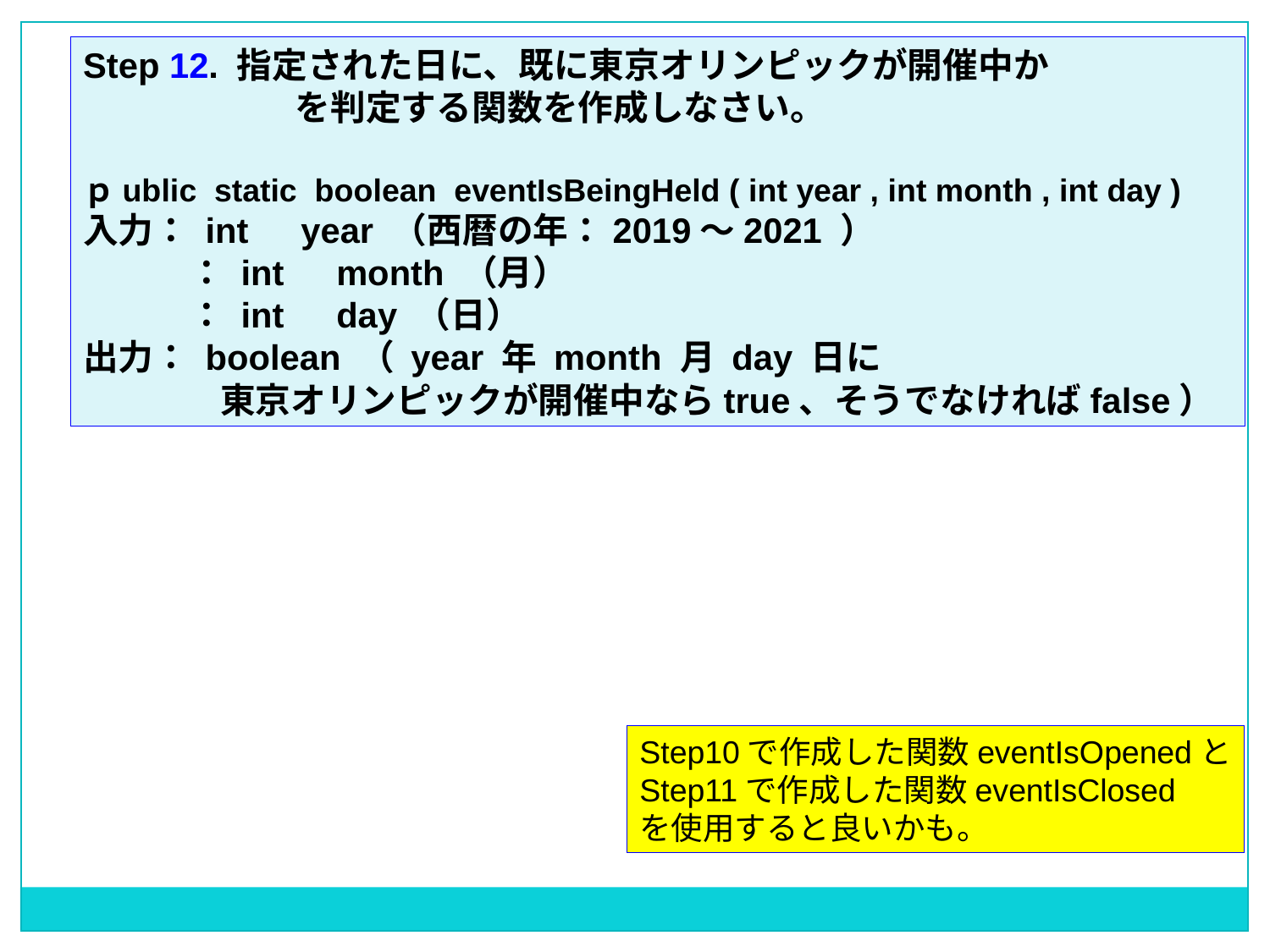

Step 12. 指定された日に、既に東京オリンピックが開催中か
　　　　　　を判定する関数を作成しなさい。

ｐublic  static  boolean  eventIsBeingHeld ( int year , int month , int day )
入力： int　year （西暦の年：2019～2021 ）
　　　： int　month （月）
　　　： int　day （日）
出力： boolean （ year 年 month 月 day 日に
                東京オリンピックが開催中ならtrue、そうでなければfalse）
Step10で作成した関数eventIsOpenedと
Step11で作成した関数eventIsClosed
を使用すると良いかも。